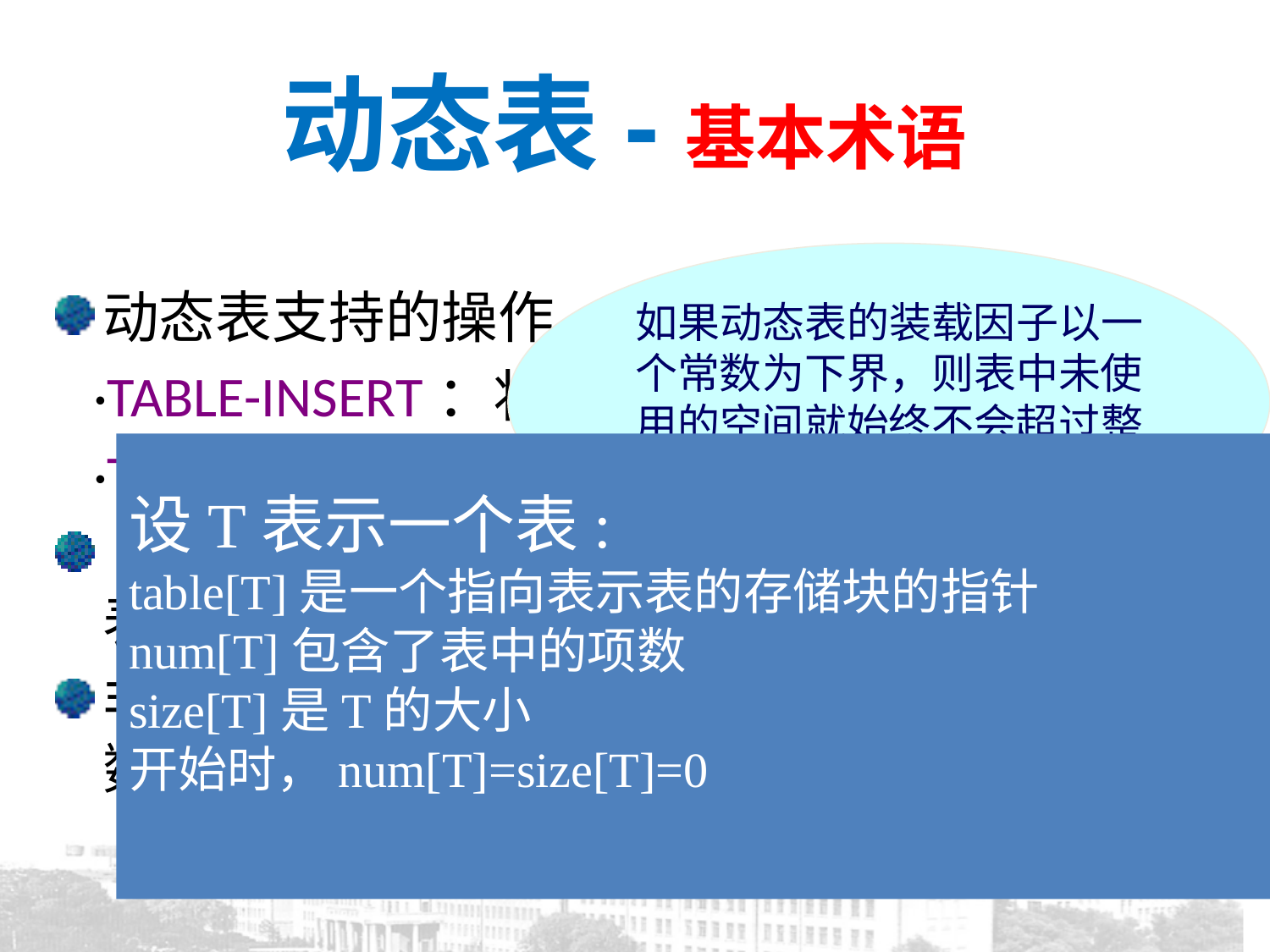

# 动态表-基本术语
如果动态表的装载因子以一个常数为下界，则表中未使用的空间就始终不会超过整个空间的一个常数部分
动态表支持的操作
   ·TABLE-INSERT：将某一元素插入表中
   ·TABLE-DELETE：将一个元素从表中删除
 数据结构:用一个（一组）数组来实现动态表
非空表T的装载因子α(T)= T存储的对象数/表大小
空表的大小为0，装载因子为1
设T表示一个表:
table[T]是一个指向表示表的存储块的指针
num[T]包含了表中的项数
size[T]是T的大小
开始时，num[T]=size[T]=0